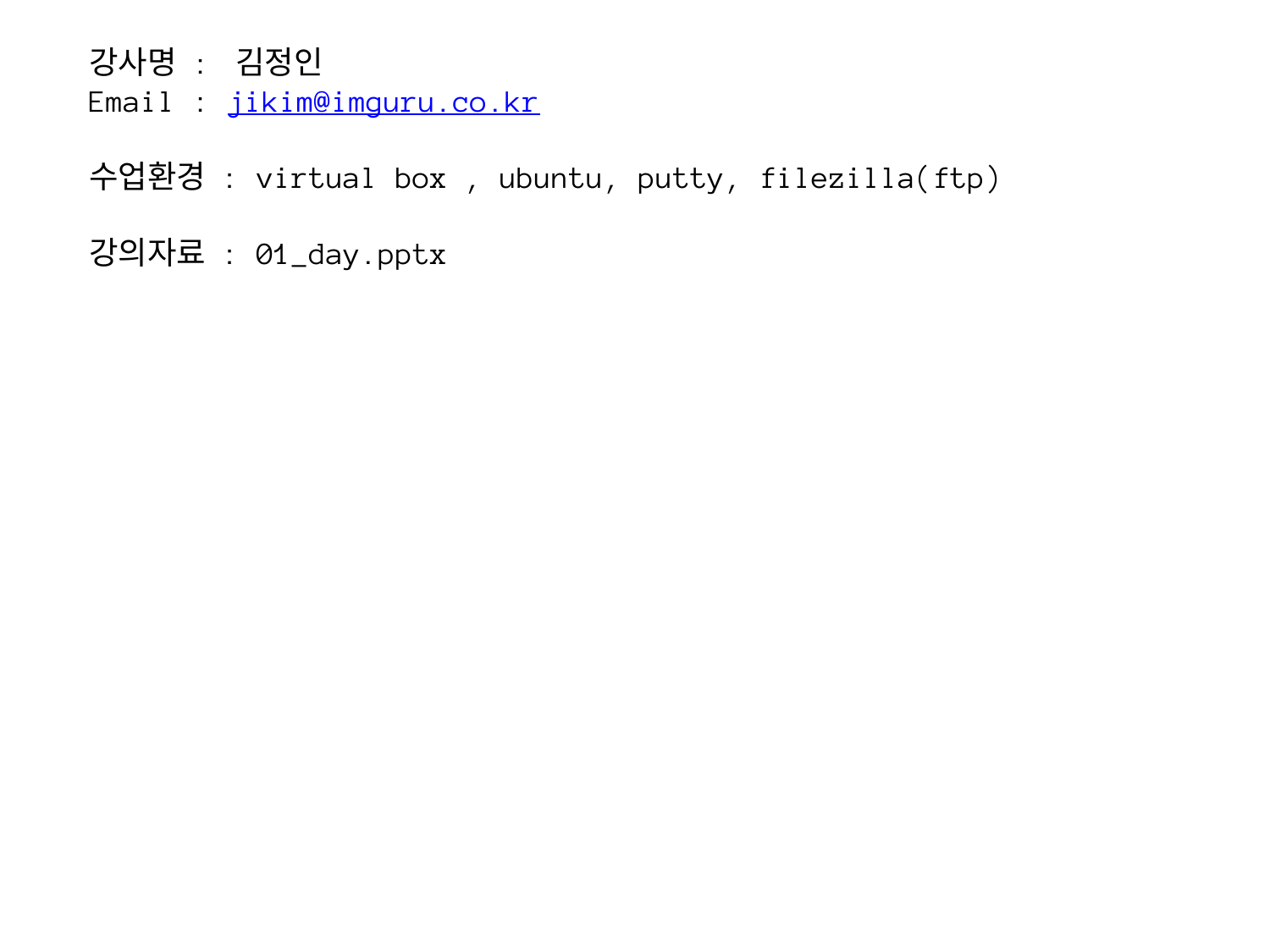

강사명 : 김정인
Email : jikim@imguru.co.kr

수업환경 : virtual box , ubuntu, putty, filezilla(ftp)

강의자료 : 01_day.pptx